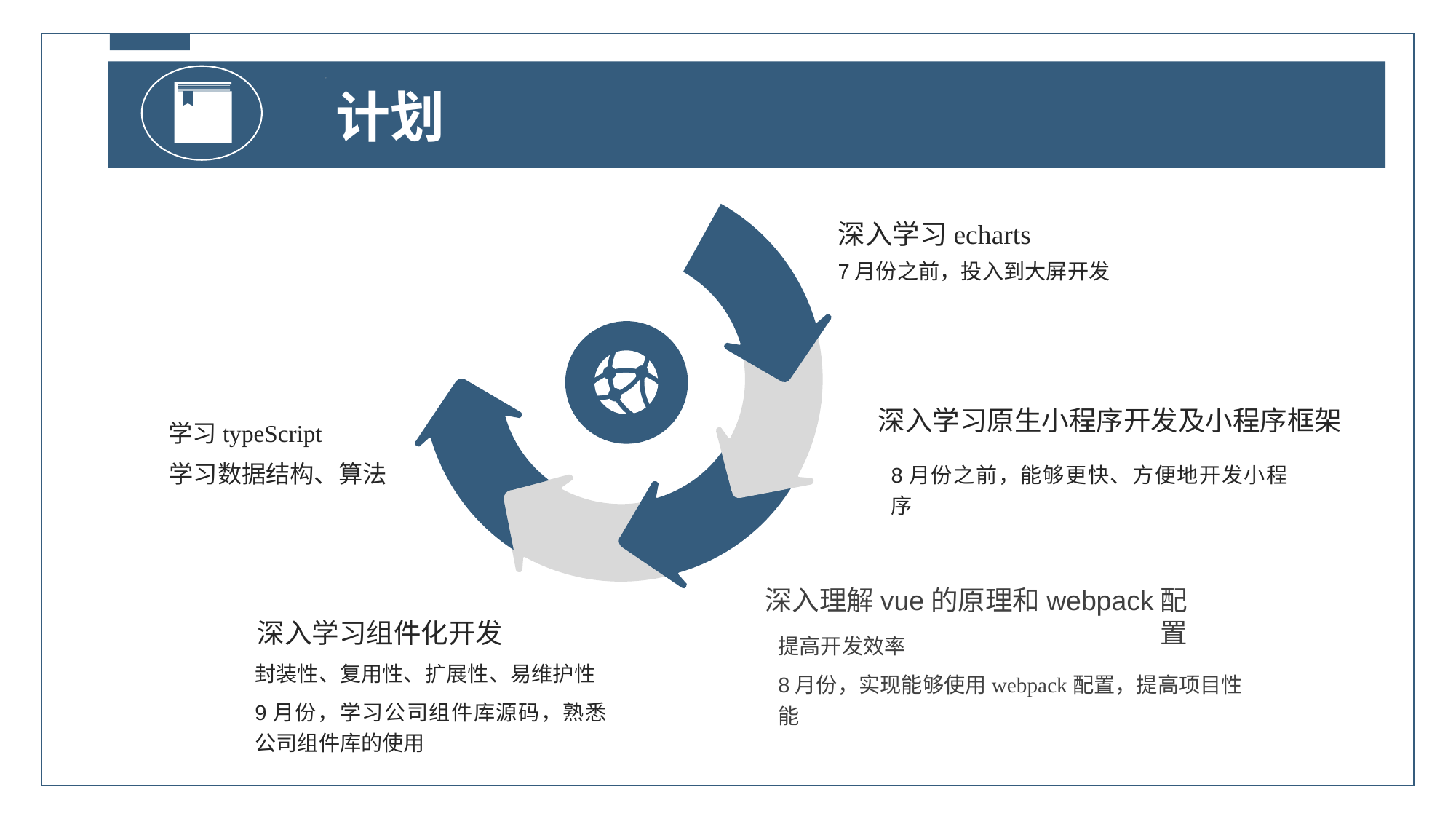

计划

深入学习echarts
7月份之前，投入到大屏开发

深入学习原生小程序开发及小程序框架
8月份之前，能够更快、方便地开发小程序
学习typeScript
学习数据结构、算法
深入理解vue的原理和webpack配置
提高开发效率
8月份，实现能够使用webpack配置，提高项目性能

深入学习组件化开发

封装性、复用性、扩展性、易维护性
9月份，学习公司组件库源码，熟悉公司组件库的使用